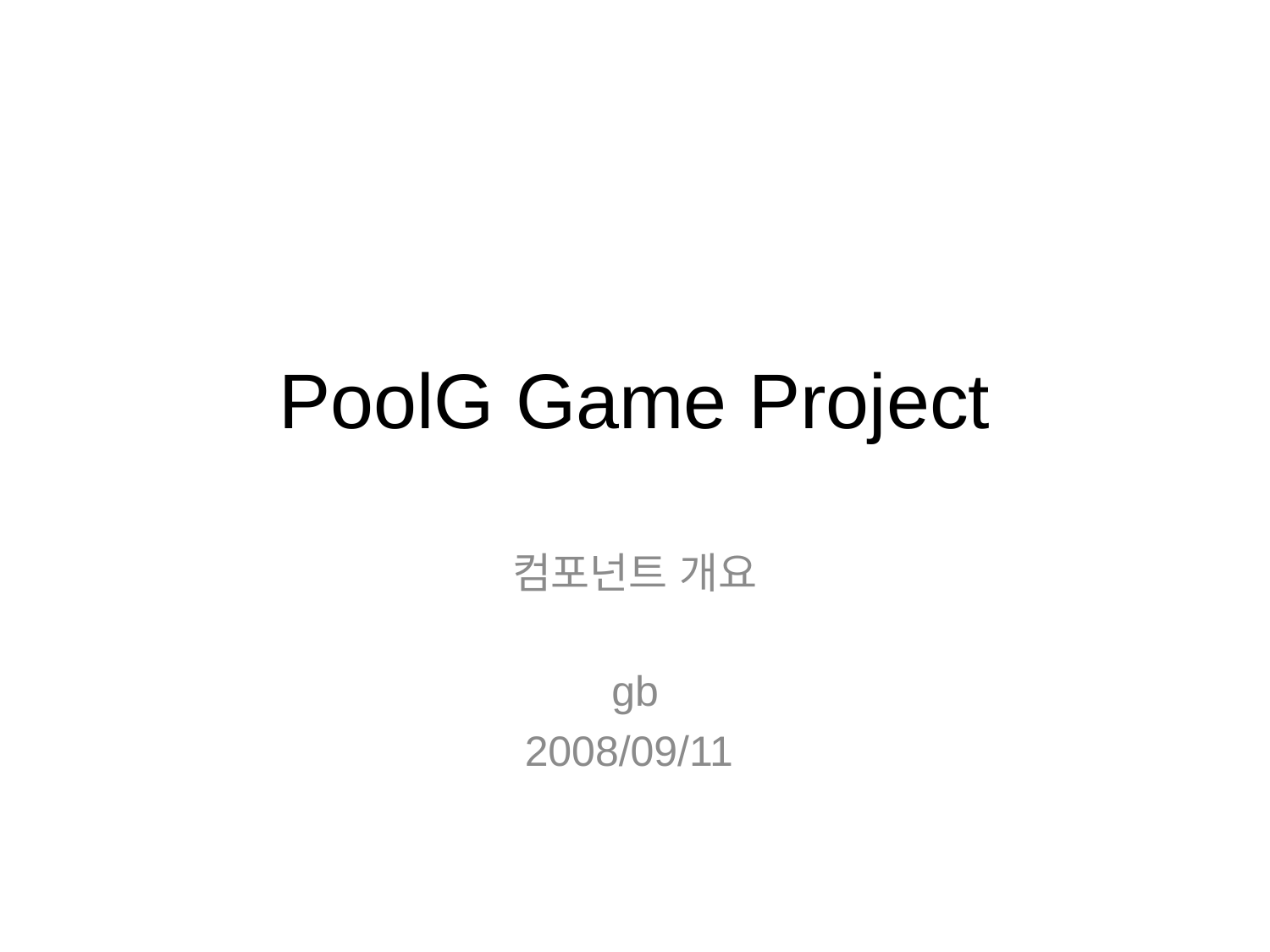

# PoolG Game Project
컴포넌트 개요

gb
2008/09/11